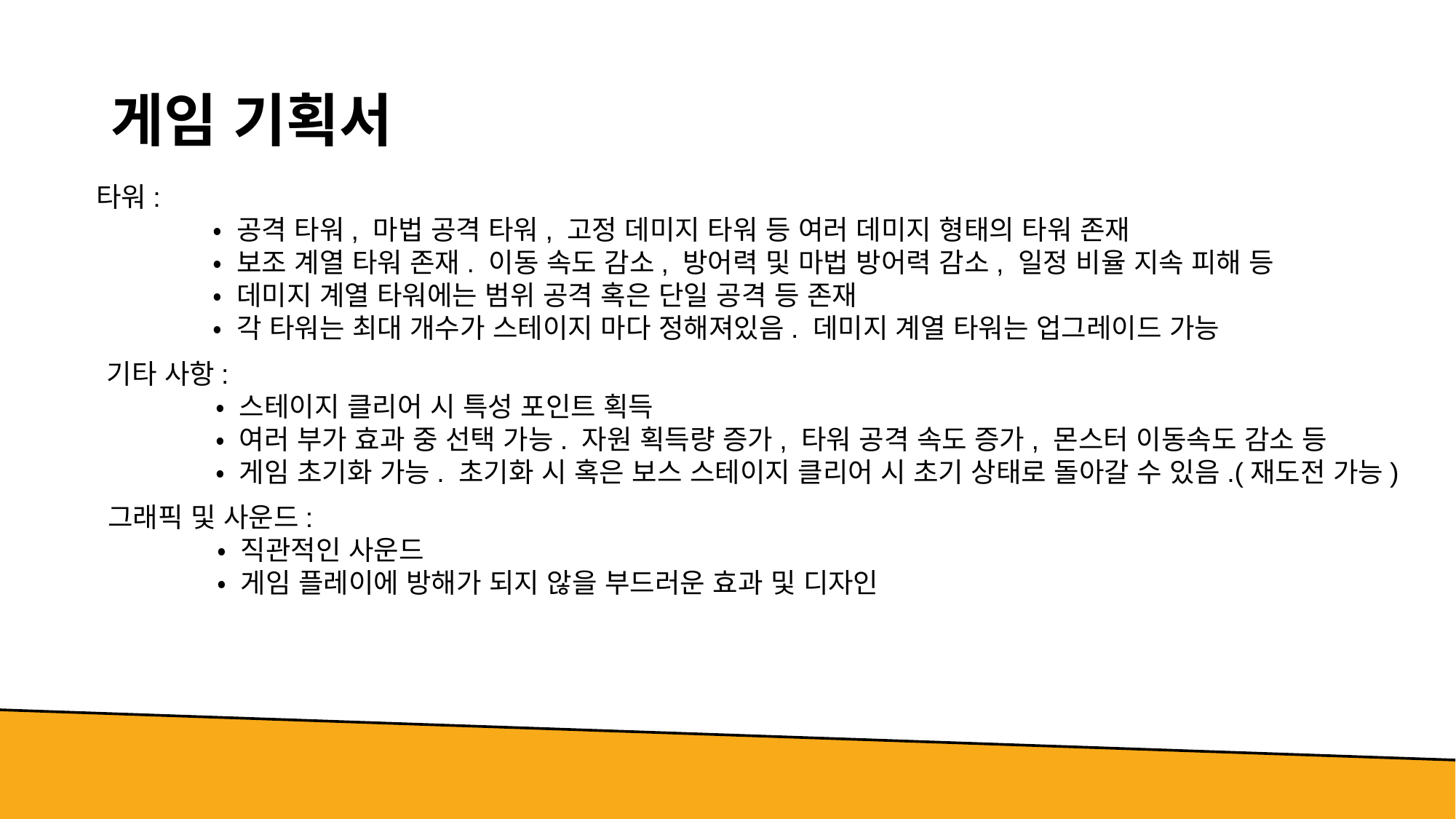

# 게임 기획서
타워:
	 • 공격 타워, 마법 공격 타워, 고정 데미지 타워 등 여러 데미지 형태의 타워 존재
	 • 보조 계열 타워 존재. 이동 속도 감소, 방어력 및 마법 방어력 감소, 일정 비율 지속 피해 등
	 • 데미지 계열 타워에는 범위 공격 혹은 단일 공격 등 존재
	 • 각 타워는 최대 개수가 스테이지 마다 정해져있음. 데미지 계열 타워는 업그레이드 가능
기타 사항:
	• 스테이지 클리어 시 특성 포인트 획득
	• 여러 부가 효과 중 선택 가능. 자원 획득량 증가, 타워 공격 속도 증가, 몬스터 이동속도 감소 등
	• 게임 초기화 가능. 초기화 시 혹은 보스 스테이지 클리어 시 초기 상태로 돌아갈 수 있음.(재도전 가능)
그래픽 및 사운드:
	• 직관적인 사운드
	• 게임 플레이에 방해가 되지 않을 부드러운 효과 및 디자인